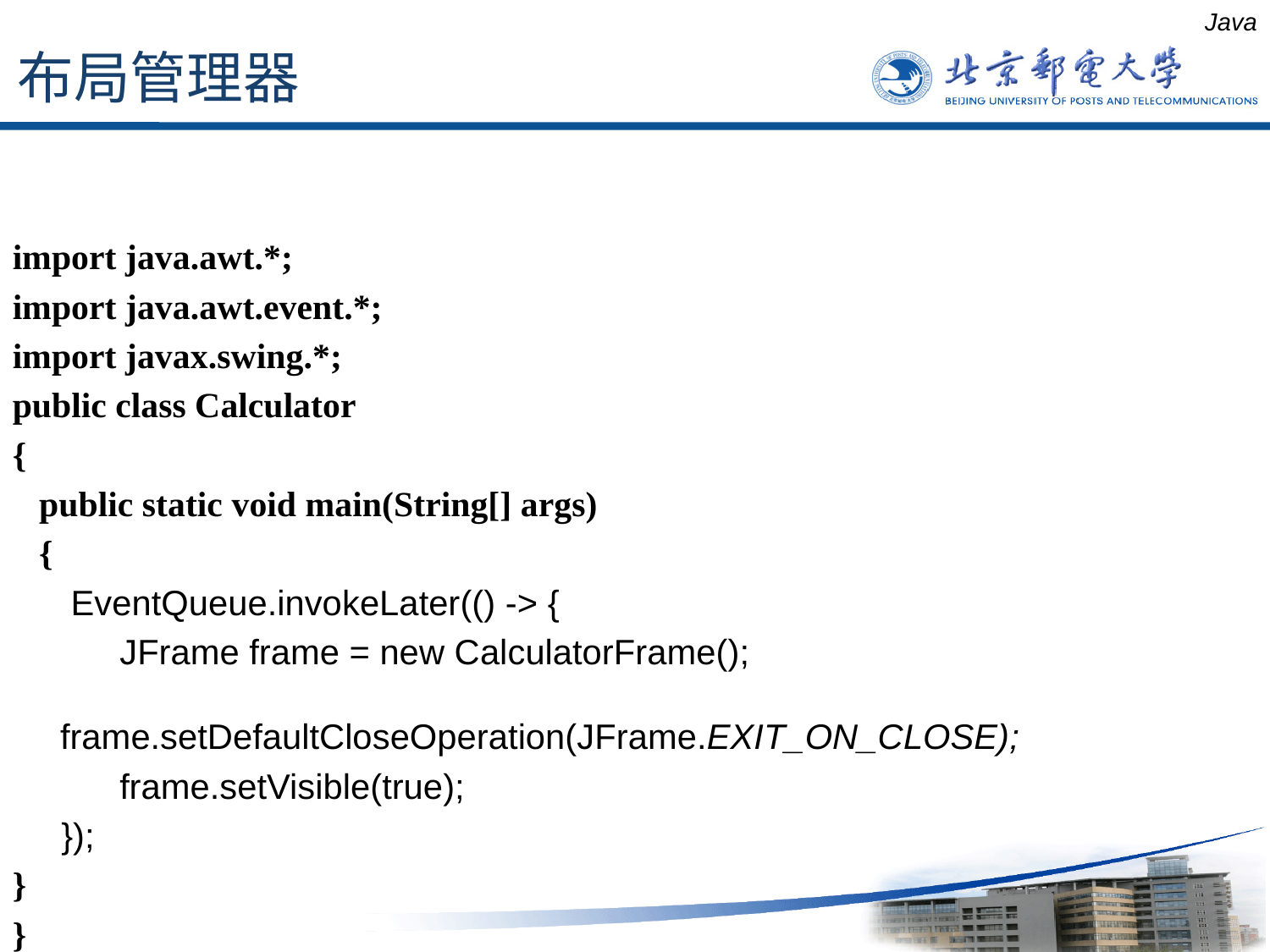

布局管理器
Java

import java.awt.*;
import java.awt.event.*;
import javax.swing.*;
public class Calculator
{
   public static void main(String[] args)
   {
      EventQueue.invokeLater(() -> {
           JFrame frame = new CalculatorFrame();                                                                                                          frame.setDefaultCloseOperation(JFrame.EXIT_ON_CLOSE);
           frame.setVisible(true);
     });
}
}